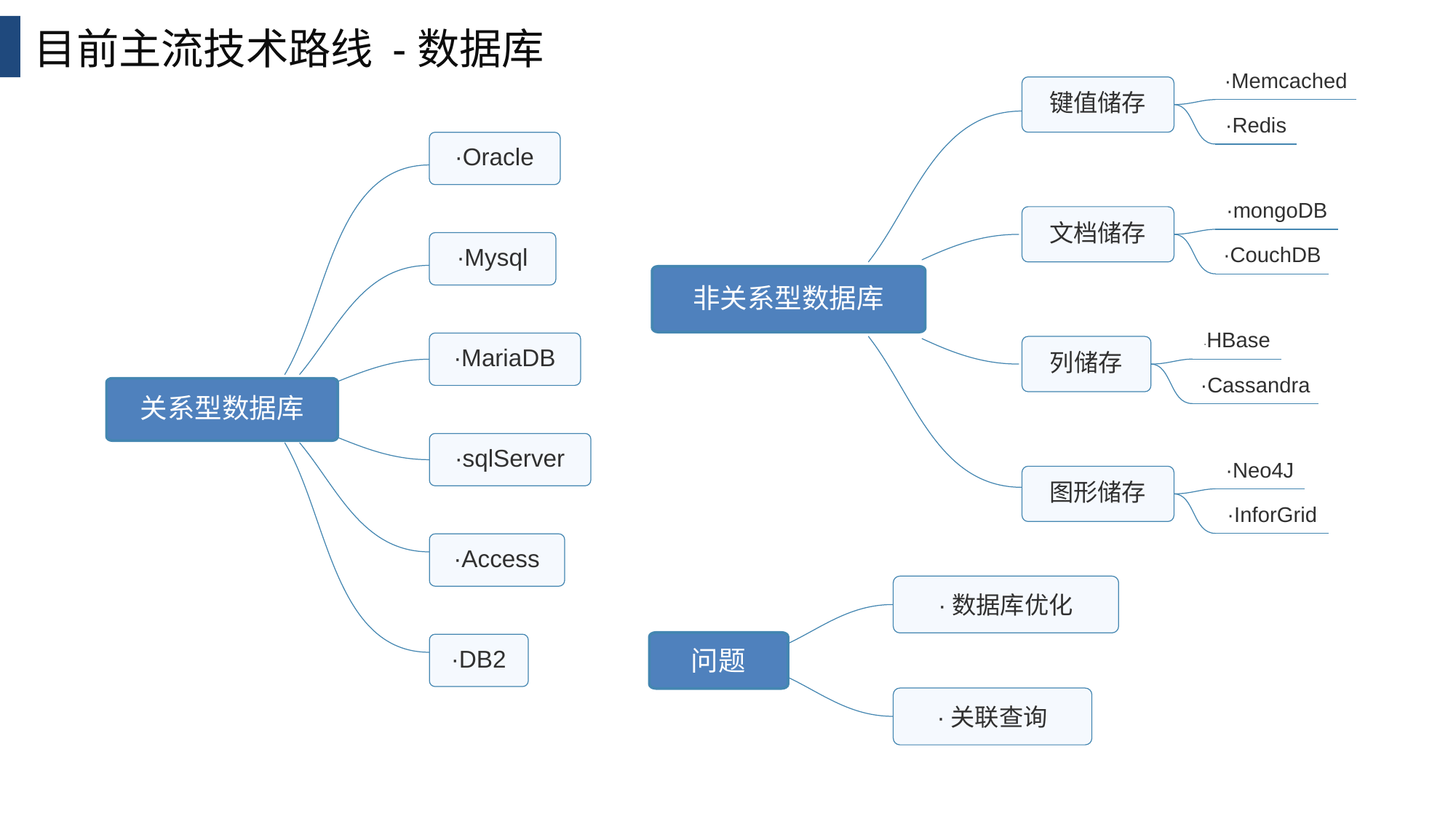

目前主流技术路线 -数据库
·Memcached
键值储存

·Redis

·mongoDB
文档储存

·CouchDB

非关系型数据库

·HBase

列储存

·Cassandra

·Neo4J
图形储存

·InforGrid

·Oracle
·Mysql

·MariaDB

关系型数据库

·sqlServer

·Access
·DB2
·数据库优化
问题

·关联查询